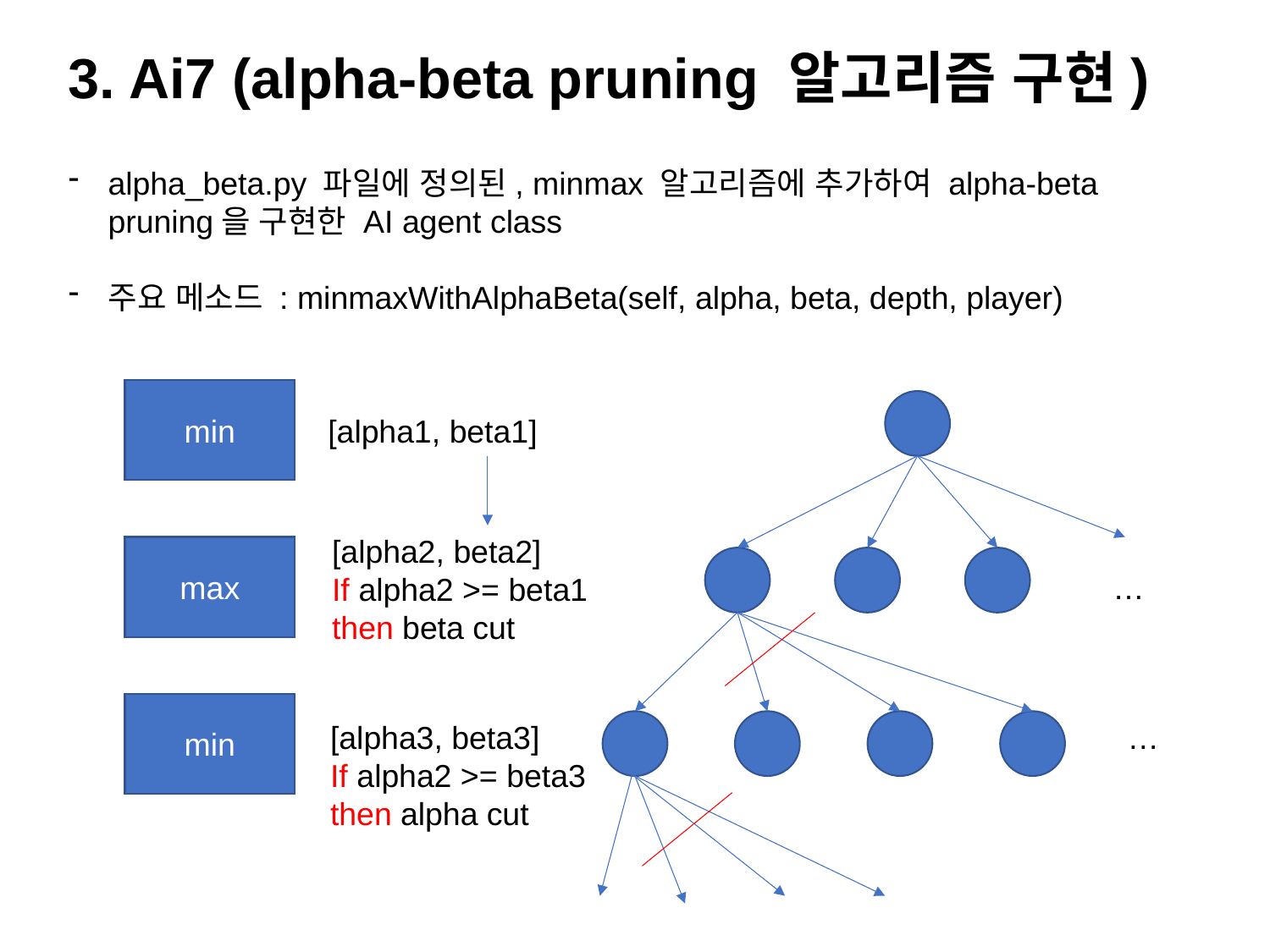

3. Ai7 (alpha-beta pruning 알고리즘 구현)

alpha_beta.py 파일에 정의된, minmax 알고리즘에 추가하여 alpha-beta pruning을 구현한 AI agent class

주요 메소드 : minmaxWithAlphaBeta(self, alpha, beta, depth, player)
min

[alpha1, beta1]
[alpha2, beta2]
If alpha2 >= beta1 then beta cut
max

    …
min
[alpha3, beta3]
If alpha2 >= beta3
then alpha cut

    …